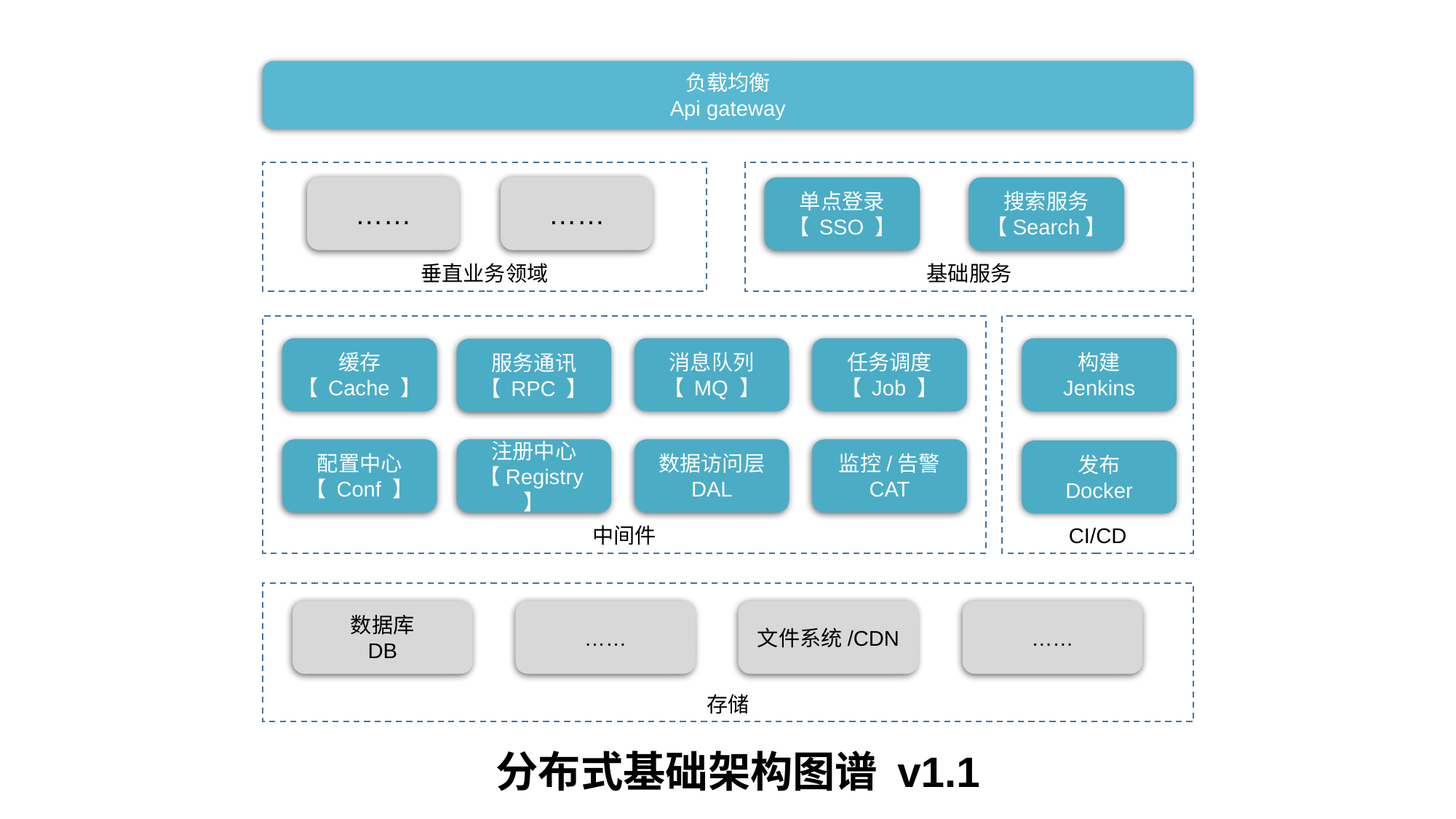

负载均衡
Api gateway
垂直业务领域
基础服务
……
……
单点登录
【 SSO 】
搜索服务
【Search】
CI/CD
中间件
构建
Jenkins
任务调度
【 Job 】
缓存
【 Cache 】
消息队列
【 MQ 】
服务通讯
【 RPC 】
注册中心
【Registry】
数据访问层
DAL
监控/告警
CAT
配置中心
【 Conf 】
发布
Docker
存储
……
……
数据库
DB
文件系统/CDN
分布式基础架构图谱 v1.1